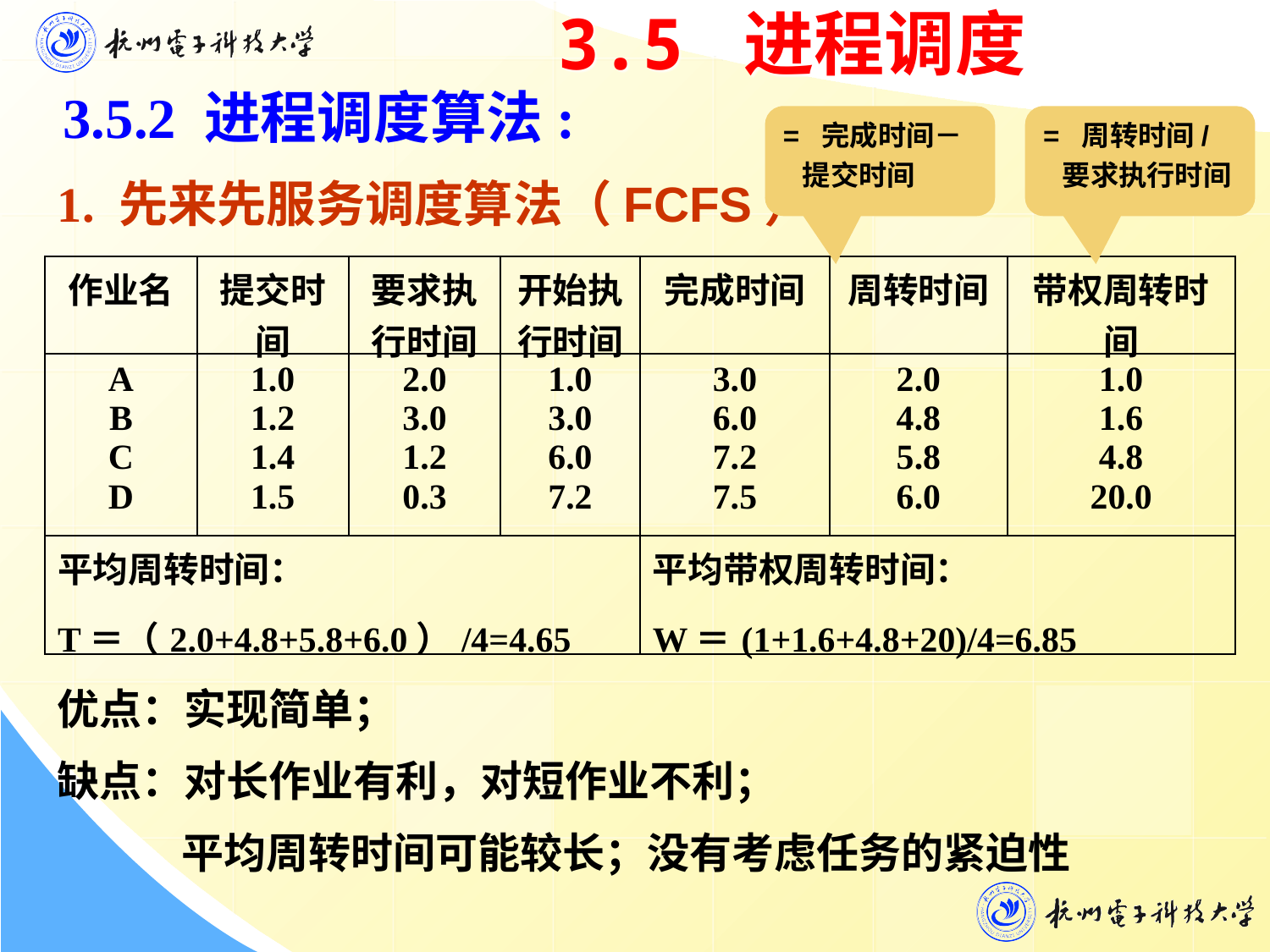

3.5 进程调度
3.5.2 进程调度算法:
=  完成时间－
  提交时间
=  周转时间/
  要求执行时间
1. 先来先服务调度算法（FCFS）
| 作业名 | 提交时间 | 要求执行时间 | 开始执行时间 | 完成时间 | 周转时间 | 带权周转时间 |
| --- | --- | --- | --- | --- | --- | --- |
| A B C D | 1.0 1.2 1.4 1.5 | 2.0 3.0 1.2 0.3 | 1.0 3.0 6.0 7.2 | 3.0 6.0 7.2 7.5 | 2.0 4.8 5.8 6.0 | 1.0 1.6 4.8 20.0 |
| 平均周转时间： T＝（2.0+4.8+5.8+6.0）/4=4.65 |  |  |  | 平均带权周转时间： W＝(1+1.6+4.8+20)/4=6.85 |  |  |
优点：实现简单；
缺点：对长作业有利，对短作业不利；
            平均周转时间可能较长；没有考虑任务的紧迫性